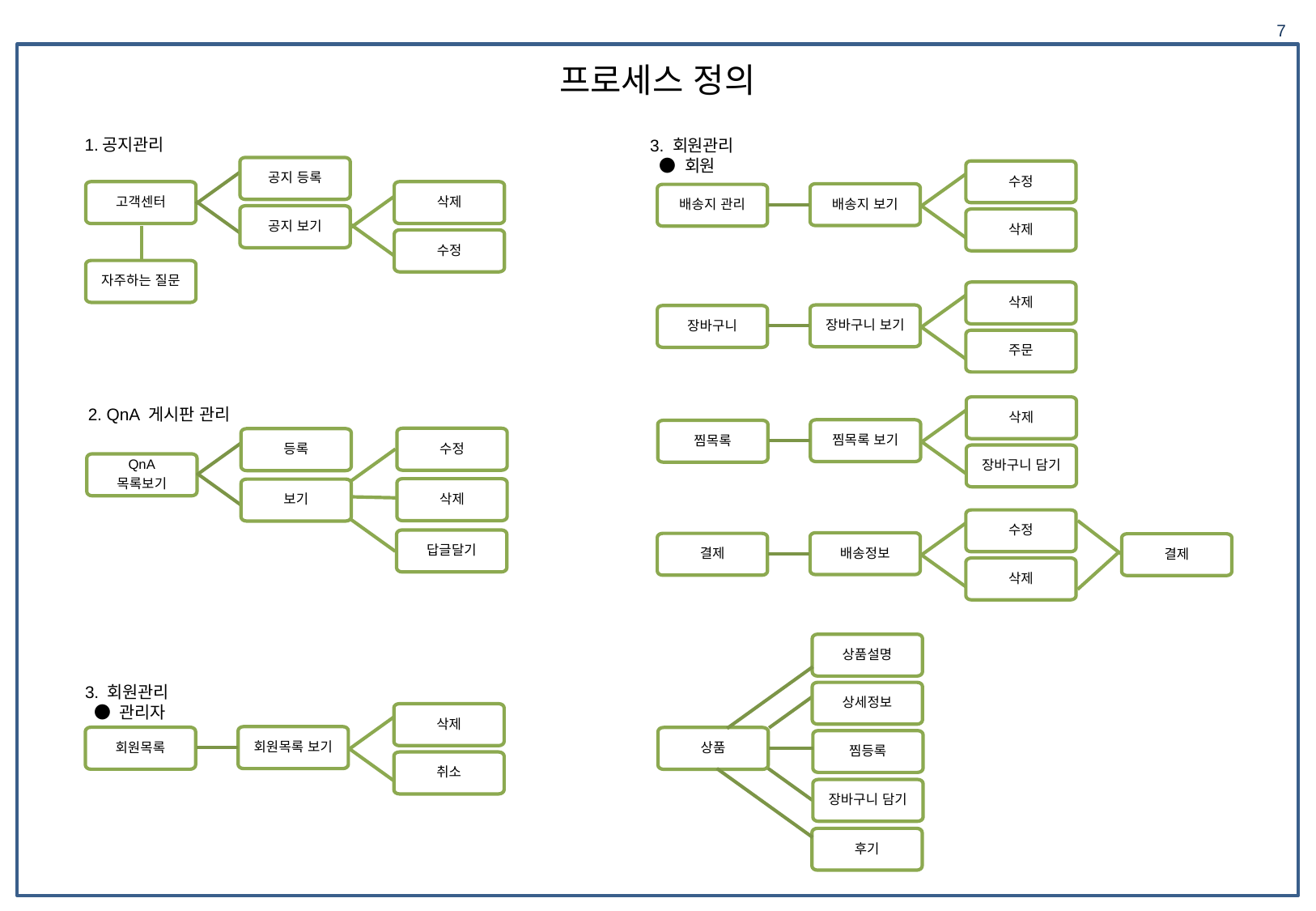

7
# 프로세스 정의
1.공지관리
3. 회원관리
  ● 회원
공지 등록
고객센터
삭제

공지 보기

수정

수정

배송지 보기
배송지 관리

삭제

자주하는 질문
삭제

장바구니 보기
장바구니

주문

삭제

찜목록 보기
찜목록

장바구니 담기

2. QnA 게시판 관리
수정
등록
QnA
목록보기

삭제
보기

수정

배송정보

결제
결제

삭제

답글달기

상품설명

상세정보

상품
찜등록

장바구니 담기

후기
3. 회원관리
  ● 관리자
삭제

회원목록 보기
회원목록

취소